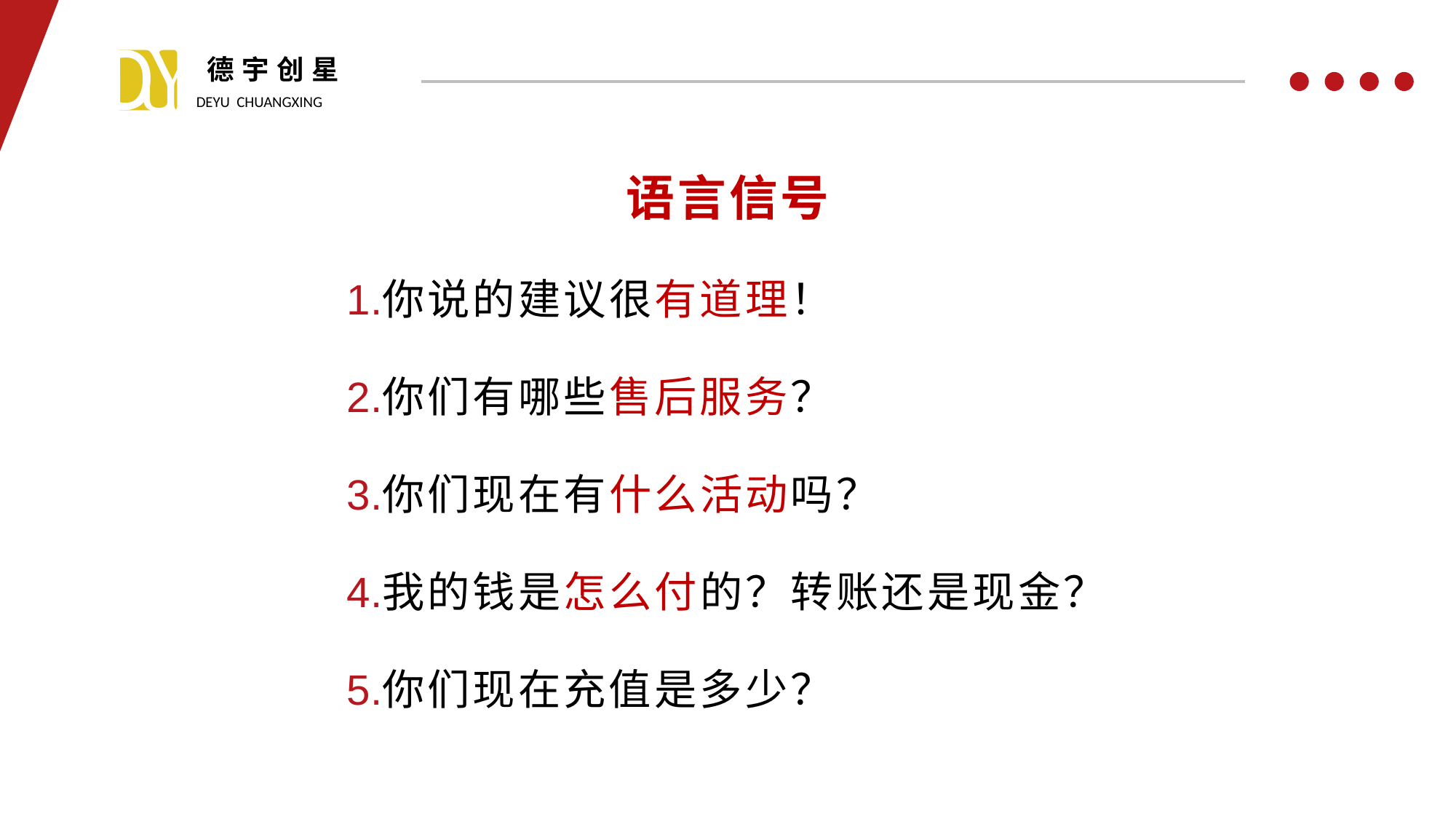

语言信号
你说的建议很有道理！
你们有哪些售后服务？
你们现在有什么活动吗？
我的钱是怎么付的？转账还是现金？
你们现在充值是多少？